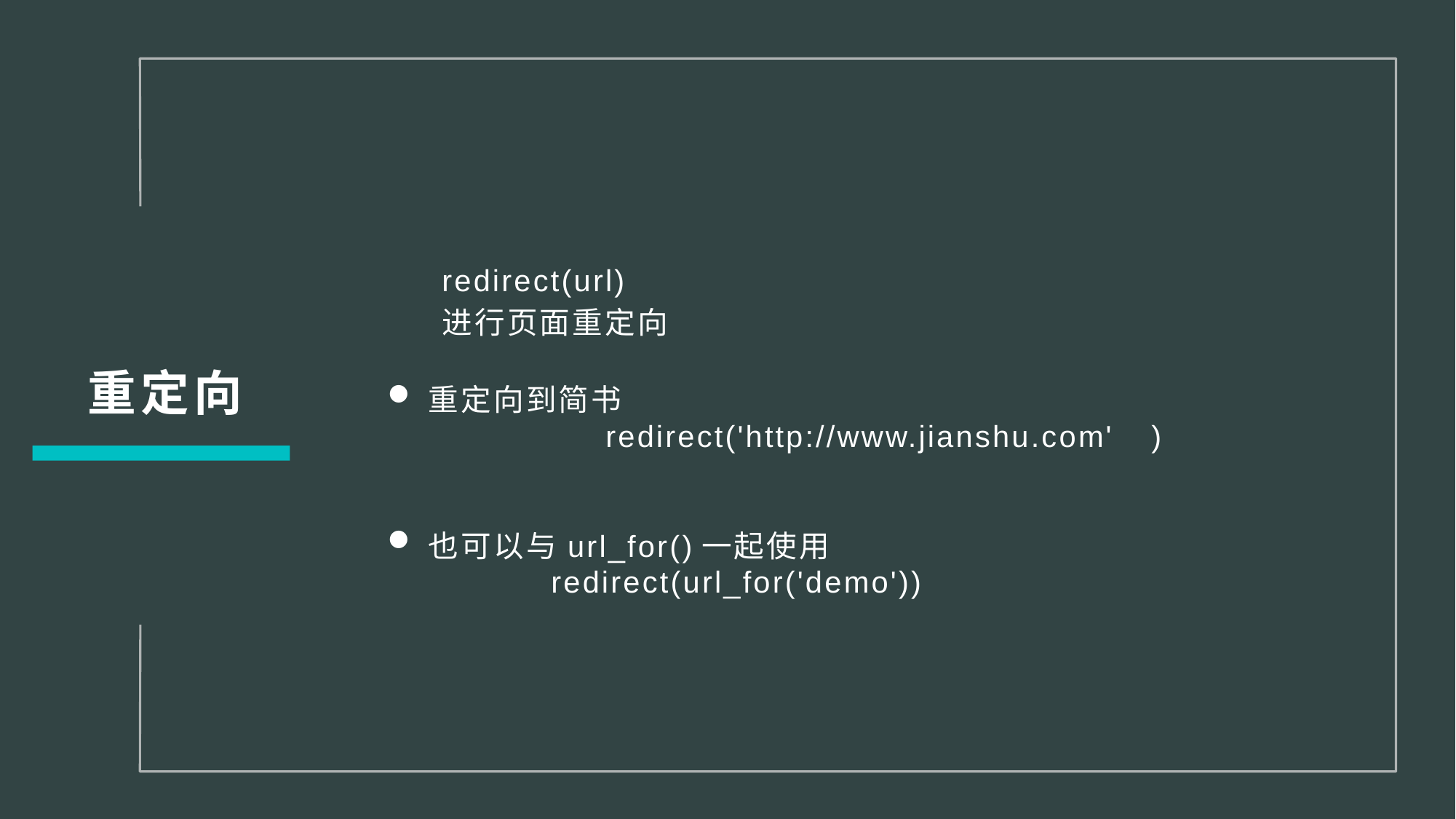

redirect(url)
	进行页面重定向

重定向到简书
		redirect('http://www.jianshu.com'	)

也可以与url_for()一起使用
	redirect(url_for('demo'))

重定向